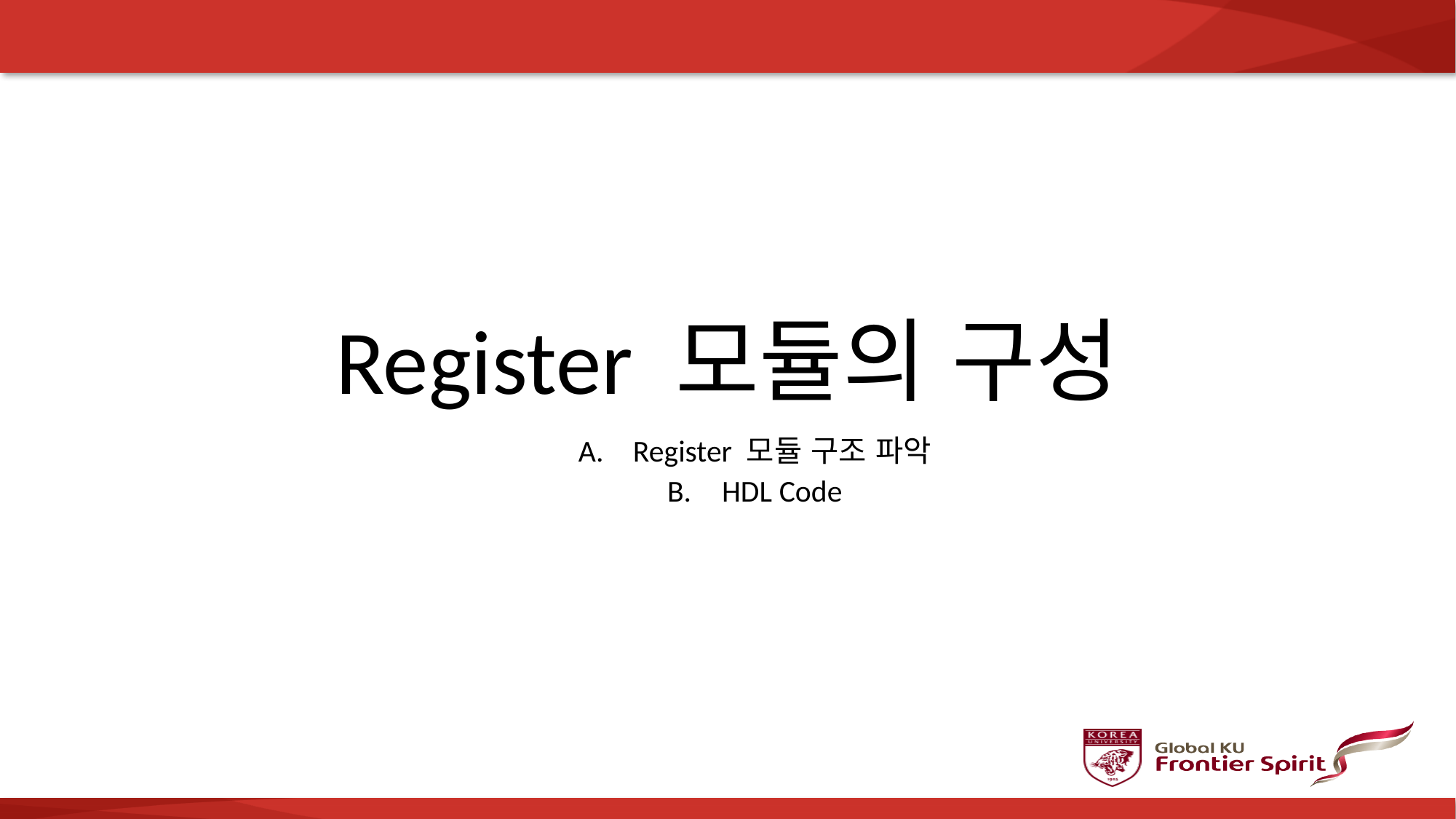

# Register 모듈의 구성
Register 모듈 구조 파악
HDL Code